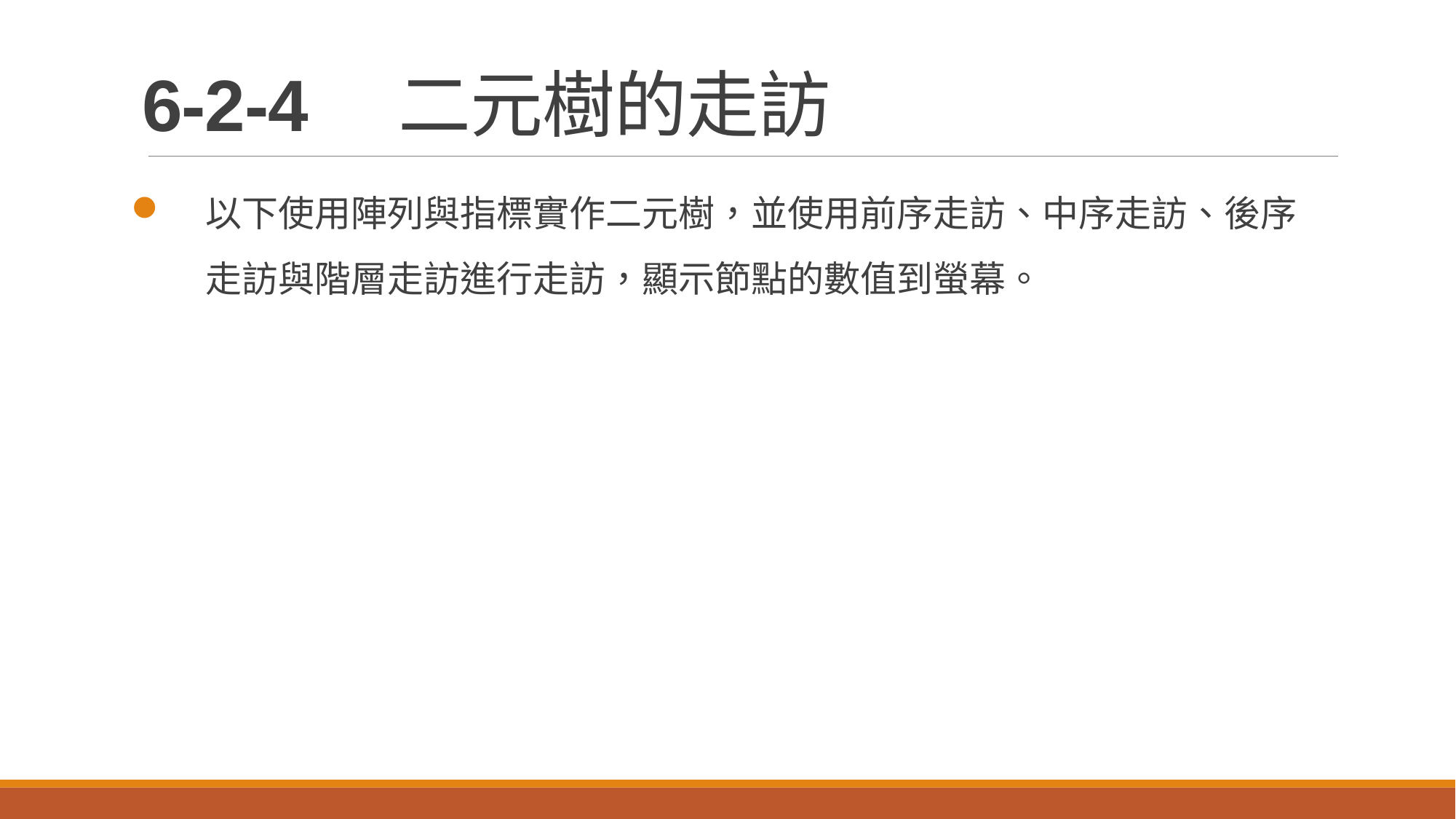

# 6-2-4　二元樹的走訪
以下使用陣列與指標實作二元樹，並使用前序走訪、中序走訪、後序走訪與階層走訪進行走訪，顯示節點的數值到螢幕。